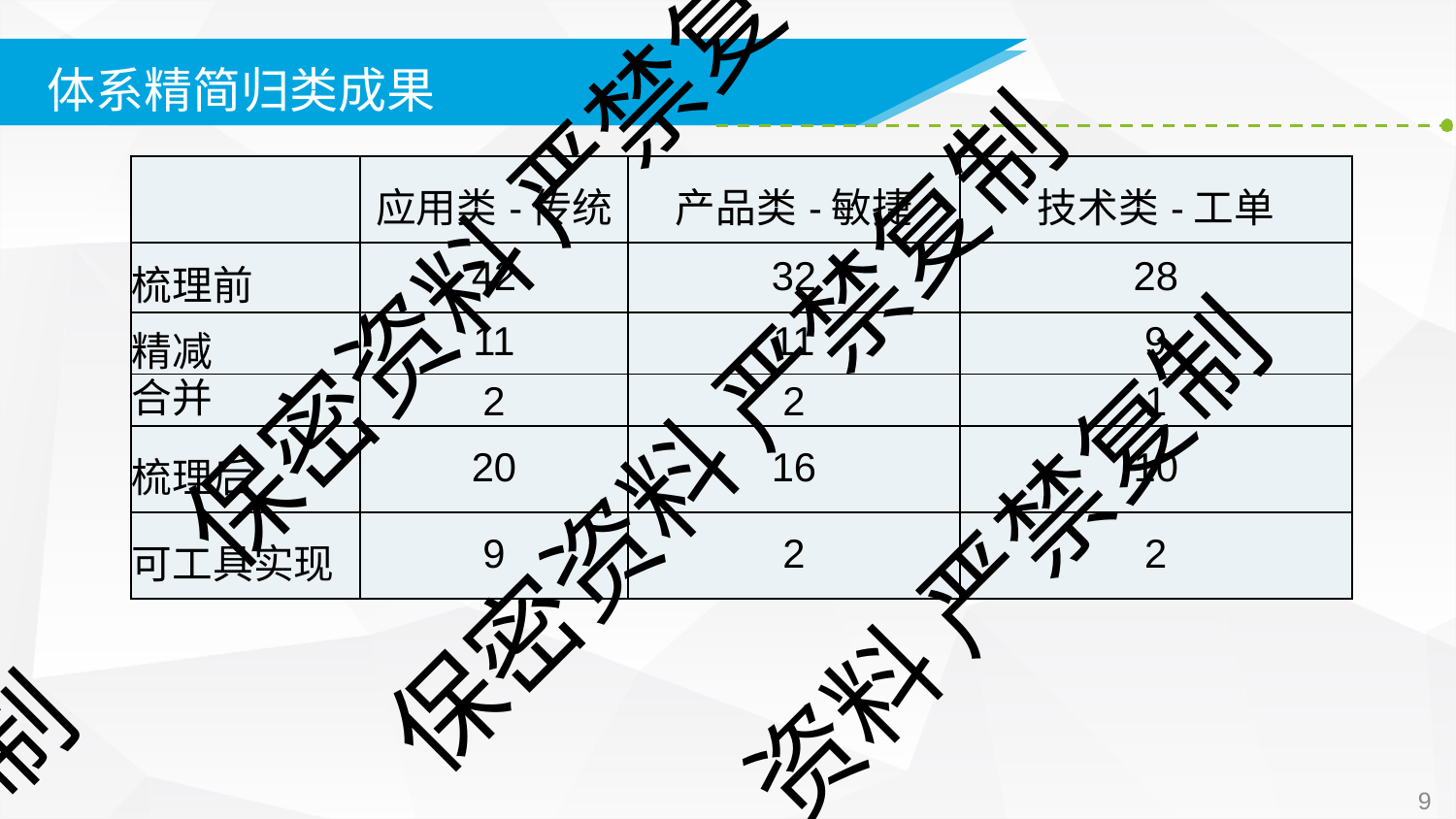

# 体系精简归类成果
|  | 应用类-传统 | 产品类-敏捷 | 技术类-工单 |
| --- | --- | --- | --- |
| 梳理前 | 42 | 32 | 28 |
| 精减 | 11 | 11 | 9 |
| 合并 | 2 | 2 | 1 |
| 梳理后 | 20 | 16 | 10 |
| 可工具实现 | 9 | 2 | 2 |
保密资料 严禁复
保密资料 严禁复制
资料 严禁复制
制
9